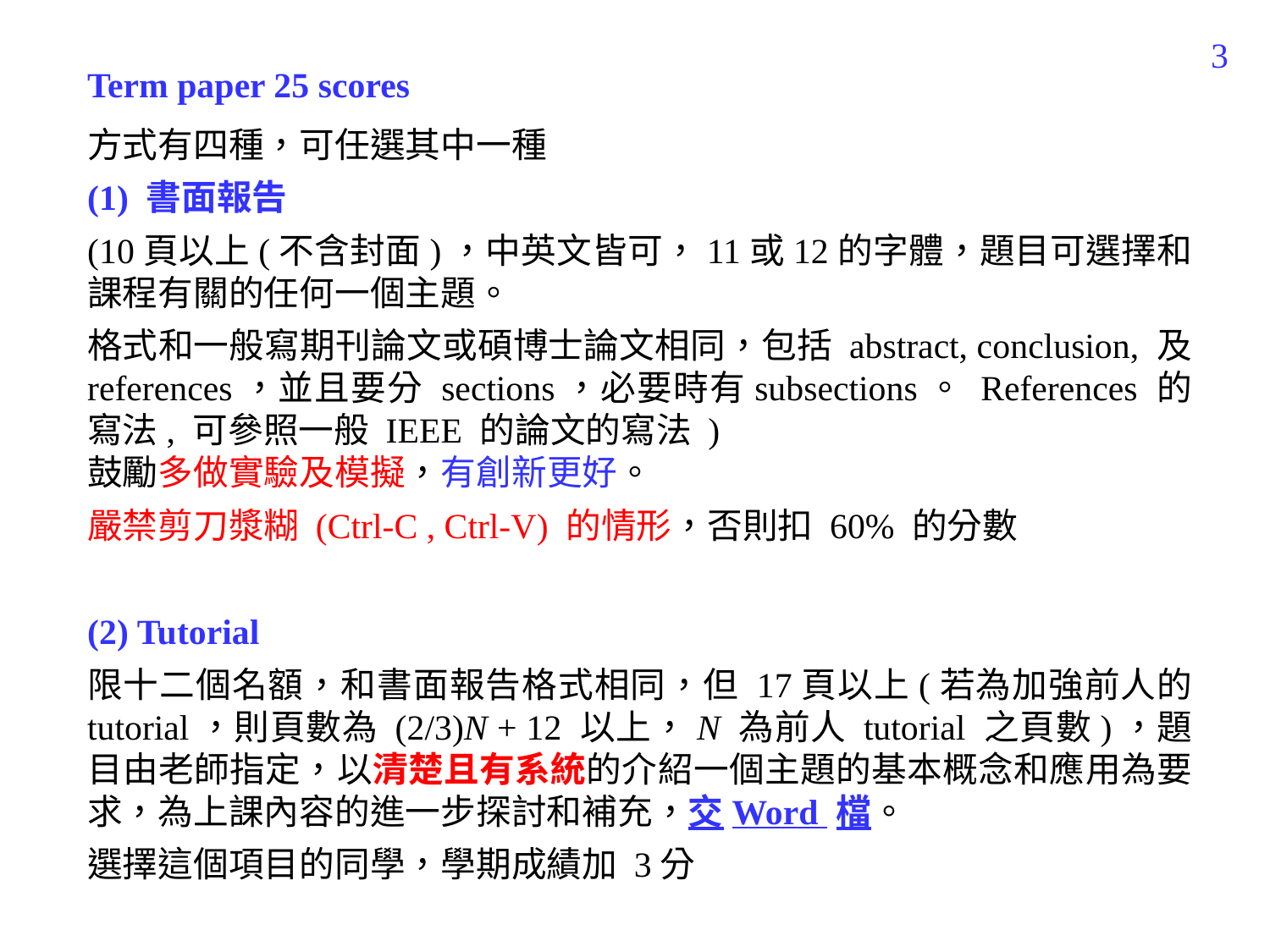

3
Term paper 25 scores
方式有四種，可任選其中一種
(1) 書面報告
(10頁以上(不含封面)，中英文皆可，11或12的字體，題目可選擇和課程有關的任何一個主題。
格式和一般寫期刊論文或碩博士論文相同，包括 abstract, conclusion, 及 references，並且要分 sections，必要時有subsections。 References 的寫法, 可參照一般 IEEE 的論文的寫法 )
鼓勵多做實驗及模擬，有創新更好。
嚴禁剪刀漿糊 (Ctrl-C , Ctrl-V) 的情形，否則扣 60% 的分數

(2) Tutorial
限十二個名額，和書面報告格式相同，但 17頁以上(若為加強前人的 tutorial，則頁數為 (2/3)N + 12 以上，N 為前人 tutorial 之頁數)，題目由老師指定，以清楚且有系統的介紹一個主題的基本概念和應用為要求，為上課內容的進一步探討和補充，交Word 檔。
選擇這個項目的同學，學期成績加 3分